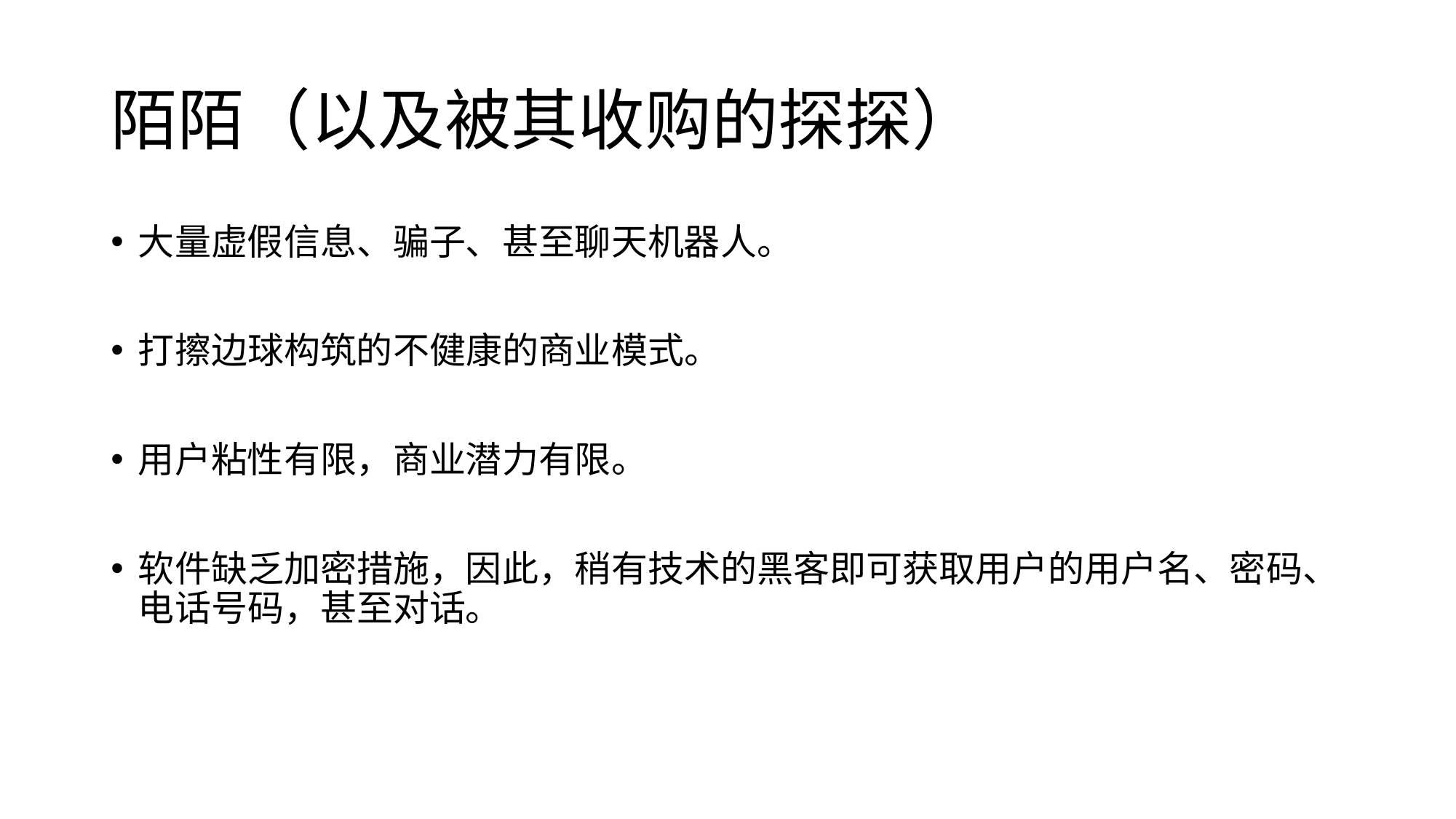

# 陌陌（以及被其收购的探探）
大量虚假信息、骗子、甚至聊天机器人。

打擦边球构筑的不健康的商业模式。

用户粘性有限，商业潜力有限。

软件缺乏加密措施，因此，稍有技术的黑客即可获取用户的用户名、密码、电话号码，甚至对话。